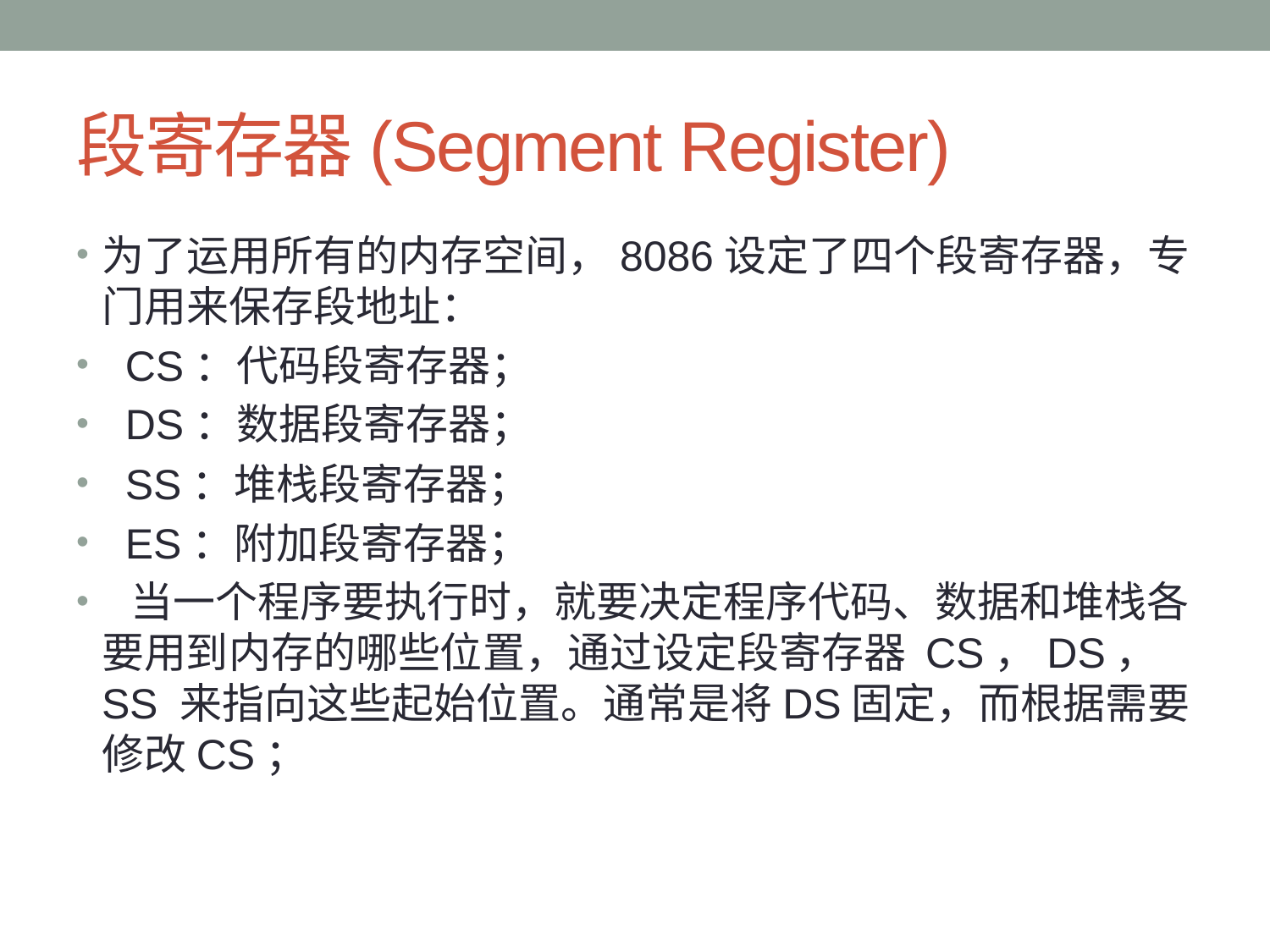

# 段寄存器(Segment Register)
为了运用所有的内存空间，8086设定了四个段寄存器，专门用来保存段地址：
  CS：代码段寄存器；
  DS：数据段寄存器；
  SS：堆栈段寄存器；
  ES：附加段寄存器；
  当一个程序要执行时，就要决定程序代码、数据和堆栈各要用到内存的哪些位置，通过设定段寄存器 CS，DS，SS 来指向这些起始位置。通常是将DS固定，而根据需要修改CS；